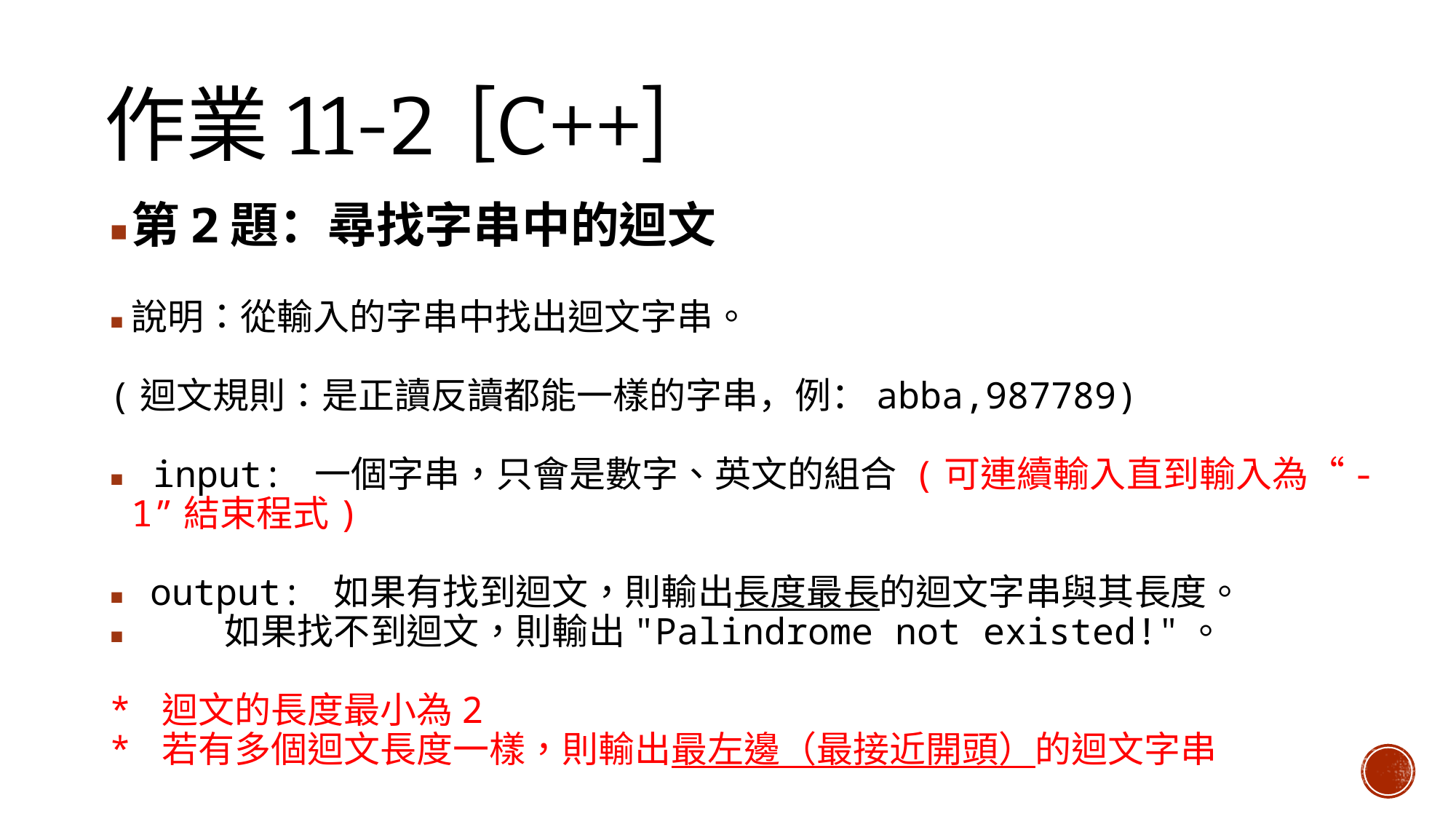

# 作業11-2  [C++]
第2題：尋找字串中的迴文

說明：從輸入的字串中找出迴文字串。
(迴文規則：是正讀反讀都能一樣的字串，例：abba,987789)

 input: 一個字串，只會是數字、英文的組合 (可連續輸入直到輸入為“-1”結束程式)

output: 如果有找到迴文，則輸出長度最長的迴文字串與其長度。
        如果找不到迴文，則輸出"Palindrome not existed!"。
* 迴文的長度最小為2
* 若有多個迴文長度一樣，則輸出最左邊（最接近開頭）的迴文字串